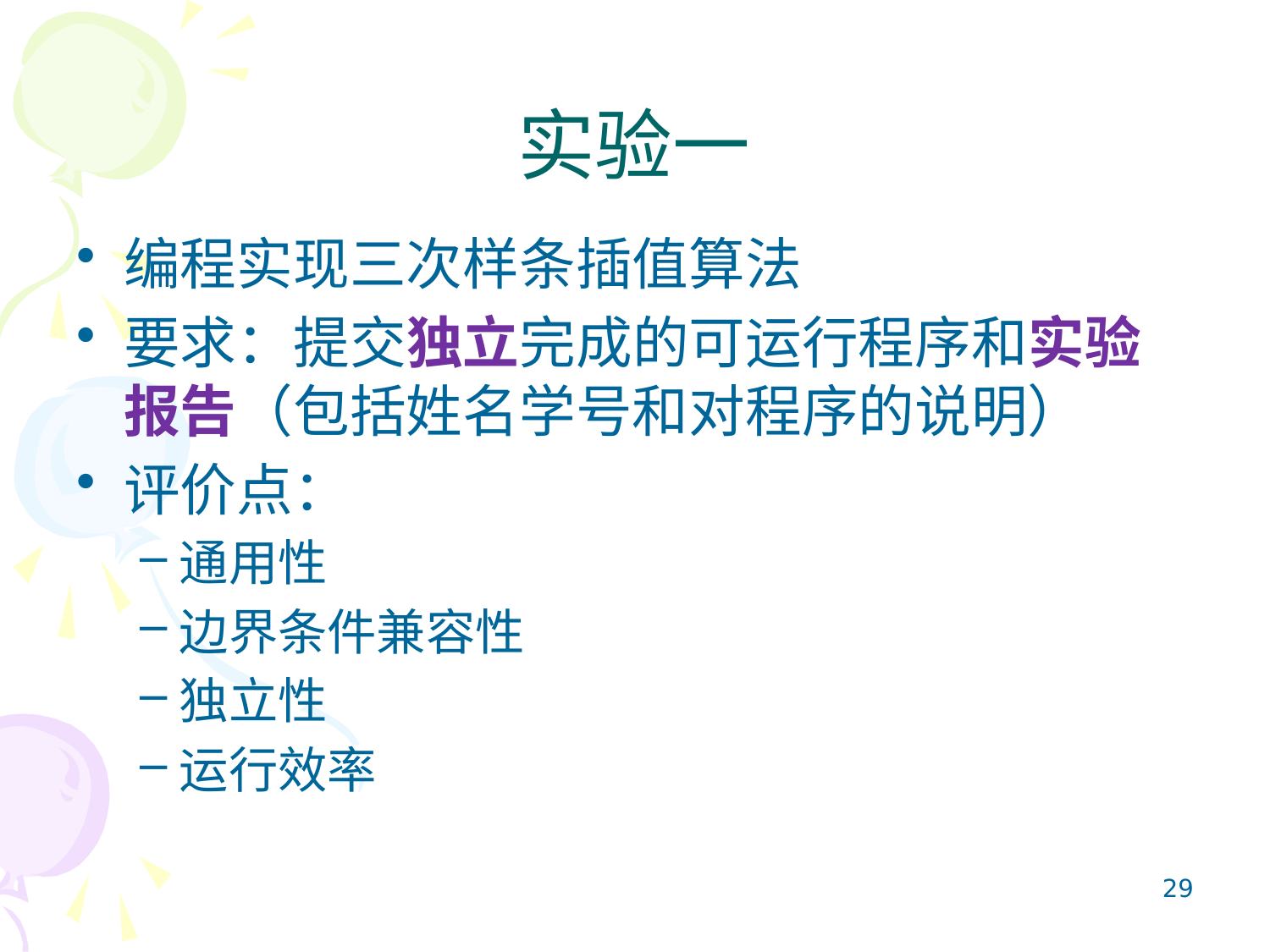

# 实验一
编程实现三次样条插值算法
要求：提交独立完成的可运行程序和实验报告（包括姓名学号和对程序的说明）
评价点：
通用性
边界条件兼容性
独立性
运行效率
29